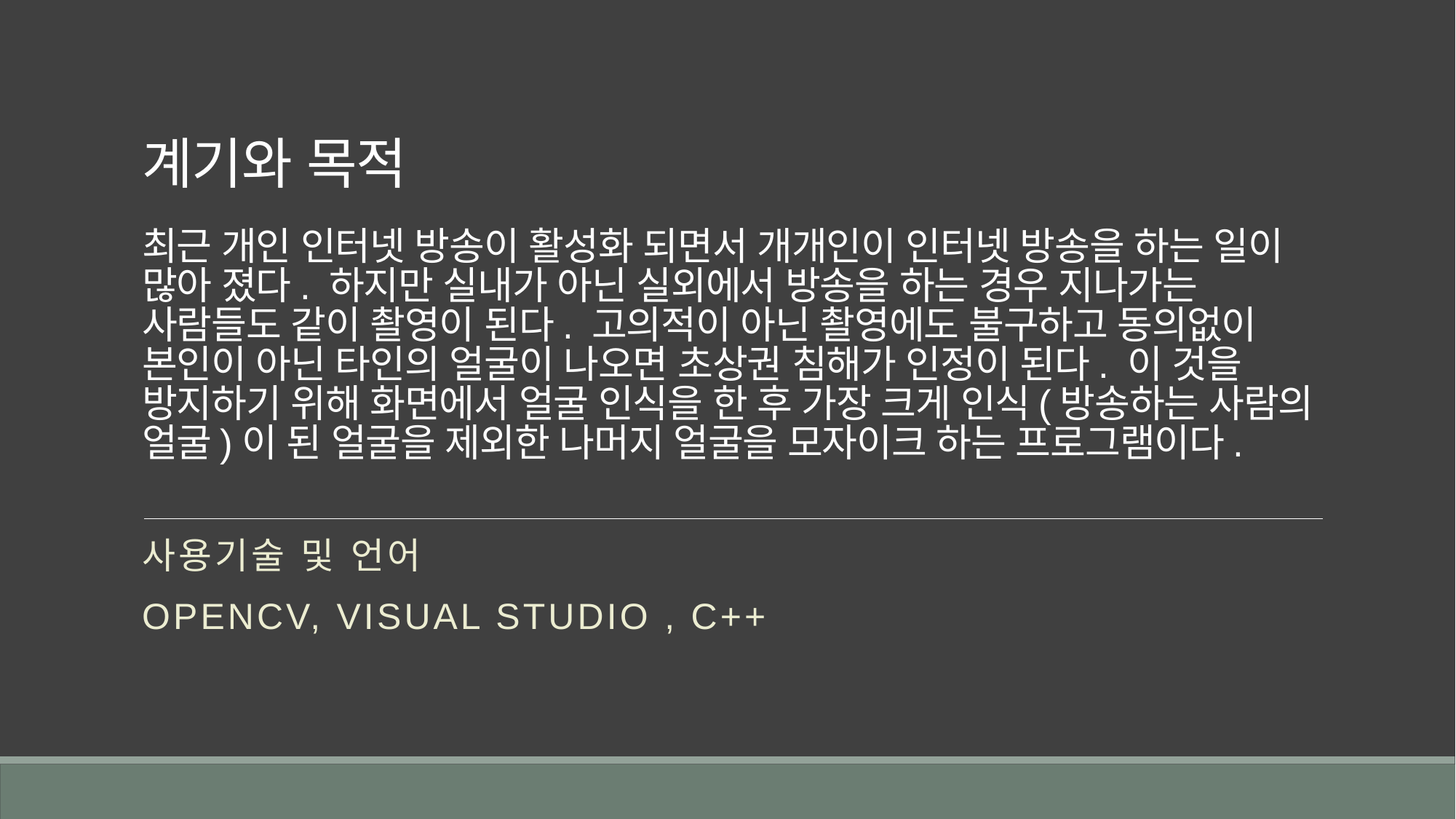

# 계기와 목적 최근 개인 인터넷 방송이 활성화 되면서 개개인이 인터넷 방송을 하는 일이 많아 졌다. 하지만 실내가 아닌 실외에서 방송을 하는 경우 지나가는 사람들도 같이 촬영이 된다. 고의적이 아닌 촬영에도 불구하고 동의없이 본인이 아닌 타인의 얼굴이 나오면 초상권 침해가 인정이 된다. 이 것을 방지하기 위해 화면에서 얼굴 인식을 한 후 가장 크게 인식(방송하는 사람의 얼굴)이 된 얼굴을 제외한 나머지 얼굴을 모자이크 하는 프로그램이다.
사용기술 및 언어
OpenCV, visual studio , c++